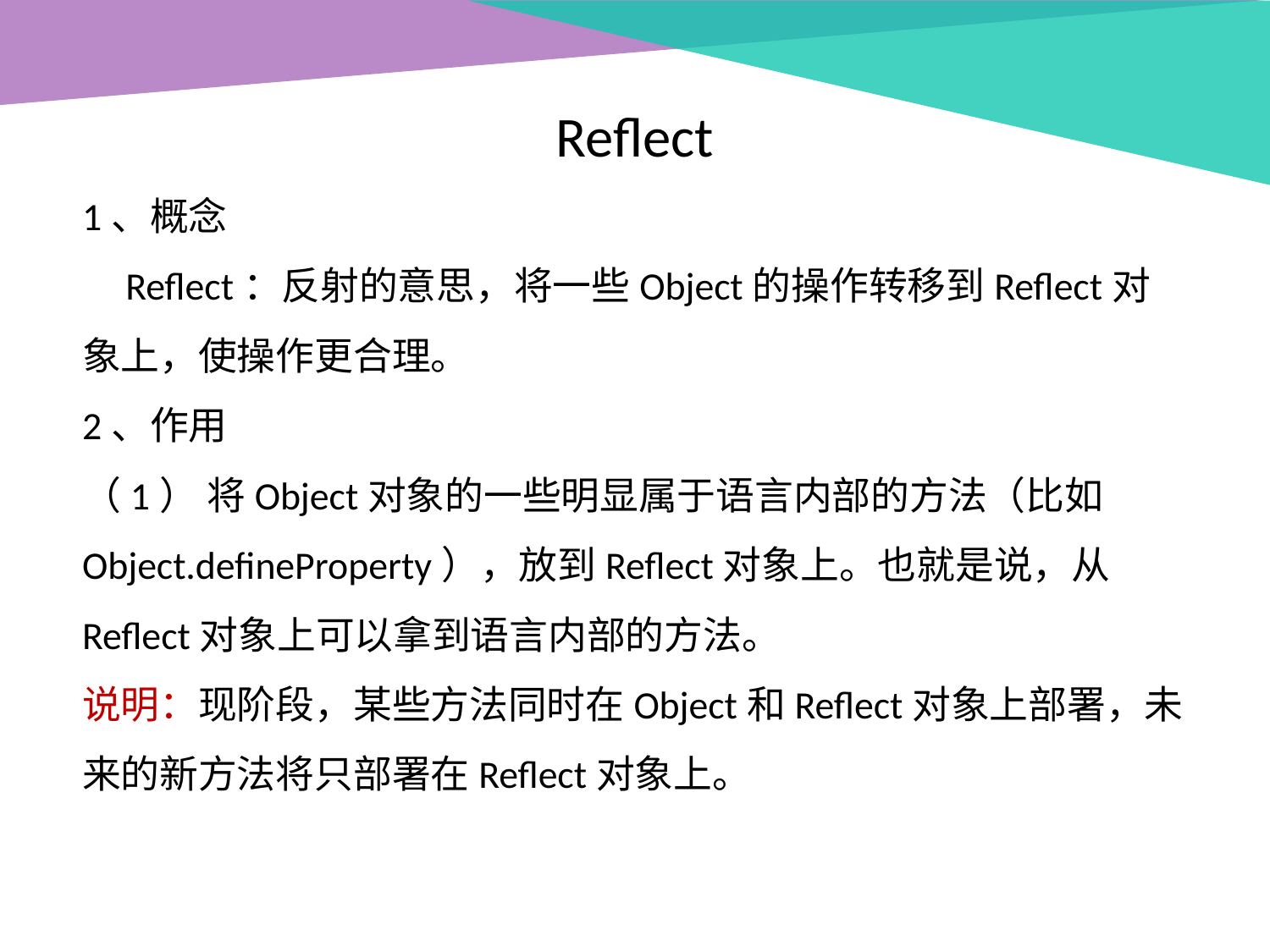

Reflect
1、概念
     Reflect：反射的意思，将一些Object的操作转移到Reflect对象上，使操作更合理。
2、作用
（1） 将Object对象的一些明显属于语言内部的方法（比如Object.defineProperty），放到Reflect对象上。也就是说，从Reflect对象上可以拿到语言内部的方法。
说明：现阶段，某些方法同时在Object和Reflect对象上部署，未来的新方法将只部署在Reflect对象上。